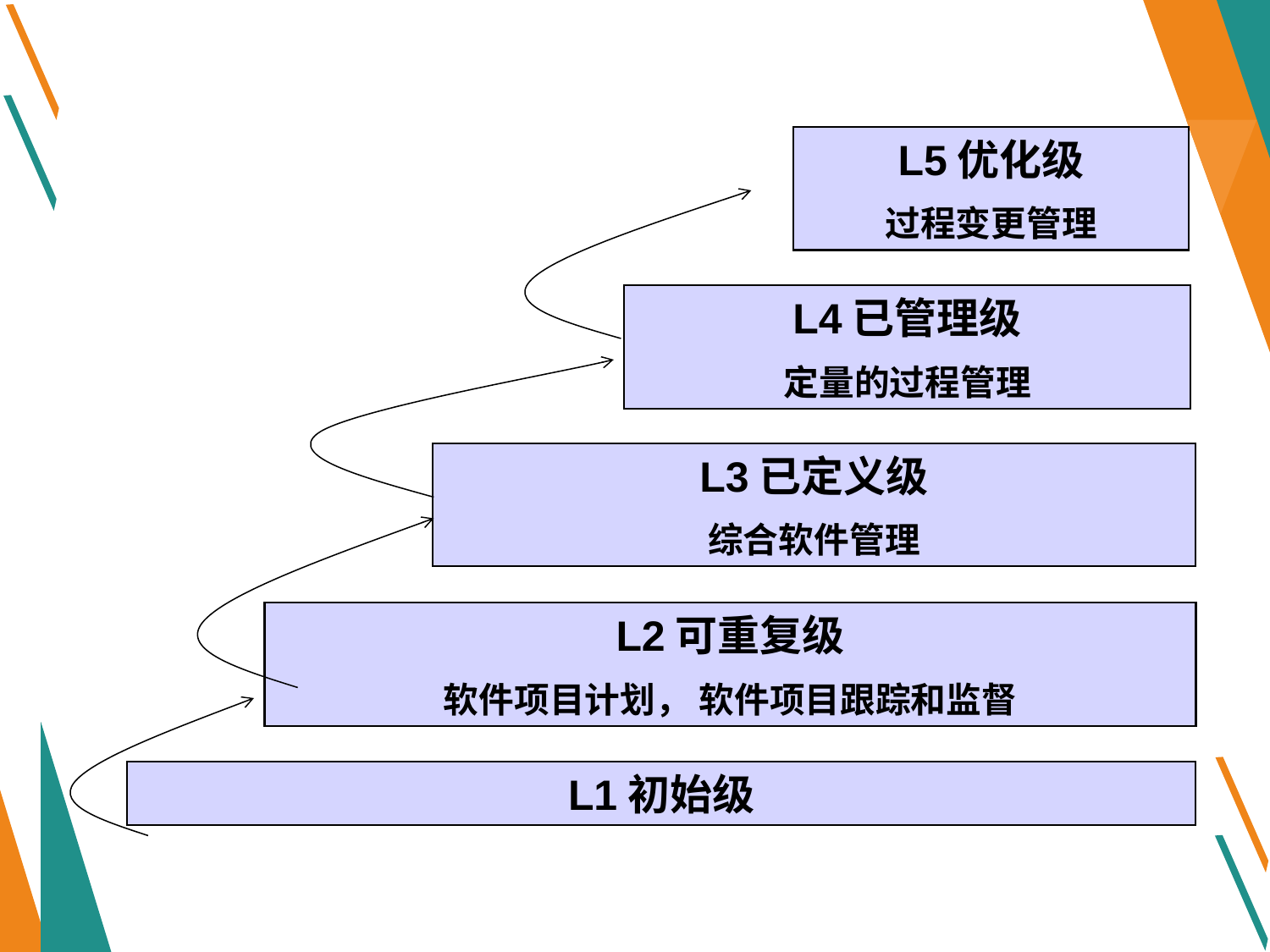

L5优化级
过程变更管理
L4已管理级
定量的过程管理
L3已定义级
综合软件管理
L2可重复级
软件项目计划， 软件项目跟踪和监督
L1初始级